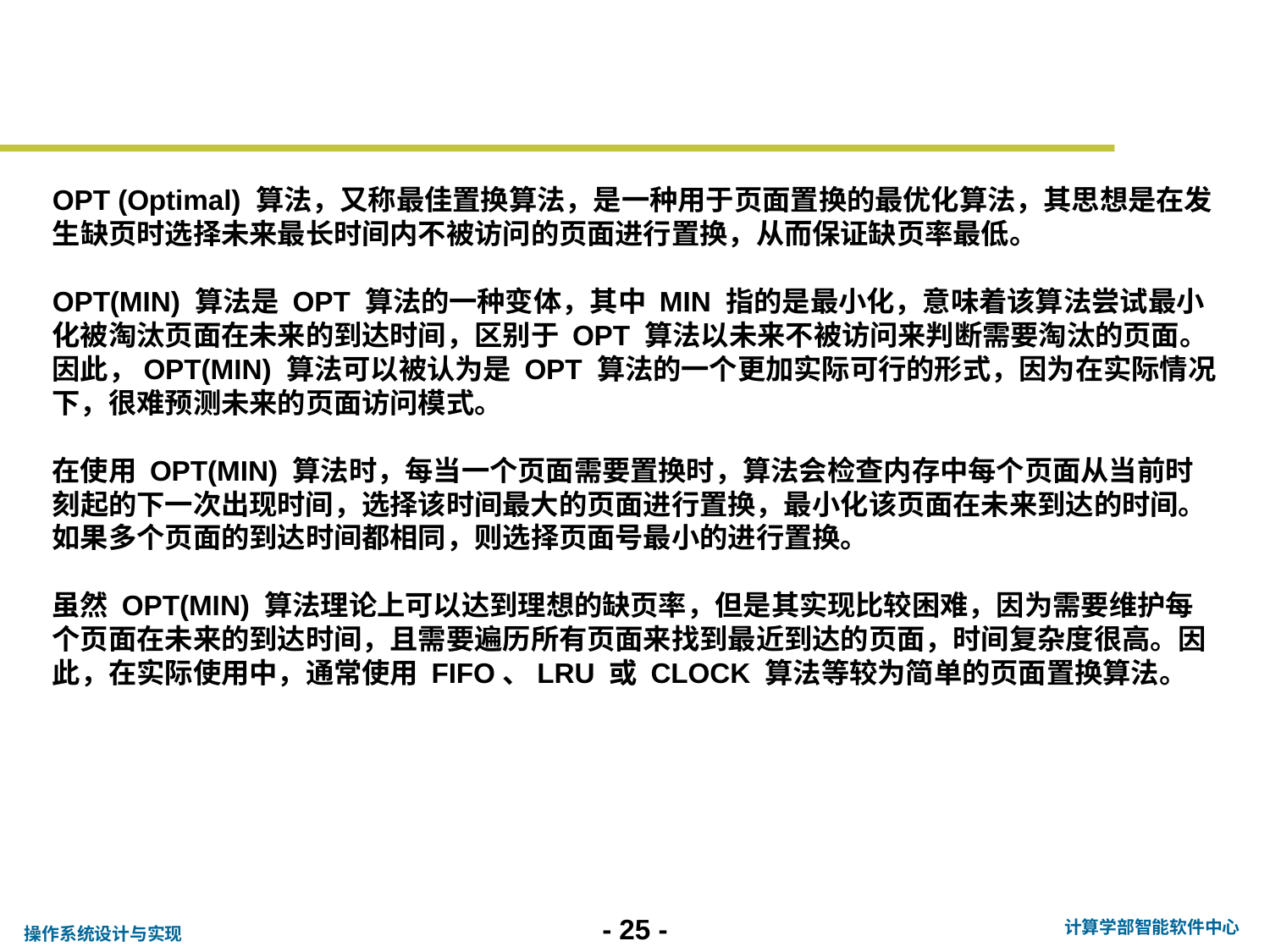

OPT (Optimal) 算法，又称最佳置换算法，是一种用于页面置换的最优化算法，其思想是在发生缺页时选择未来最长时间内不被访问的页面进行置换，从而保证缺页率最低。

OPT(MIN) 算法是 OPT 算法的一种变体，其中 MIN 指的是最小化，意味着该算法尝试最小化被淘汰页面在未来的到达时间，区别于 OPT 算法以未来不被访问来判断需要淘汰的页面。因此，OPT(MIN) 算法可以被认为是 OPT 算法的一个更加实际可行的形式，因为在实际情况下，很难预测未来的页面访问模式。

在使用 OPT(MIN) 算法时，每当一个页面需要置换时，算法会检查内存中每个页面从当前时刻起的下一次出现时间，选择该时间最大的页面进行置换，最小化该页面在未来到达的时间。如果多个页面的到达时间都相同，则选择页面号最小的进行置换。

虽然 OPT(MIN) 算法理论上可以达到理想的缺页率，但是其实现比较困难，因为需要维护每个页面在未来的到达时间，且需要遍历所有页面来找到最近到达的页面，时间复杂度很高。因此，在实际使用中，通常使用 FIFO、LRU 或 CLOCK 算法等较为简单的页面置换算法。